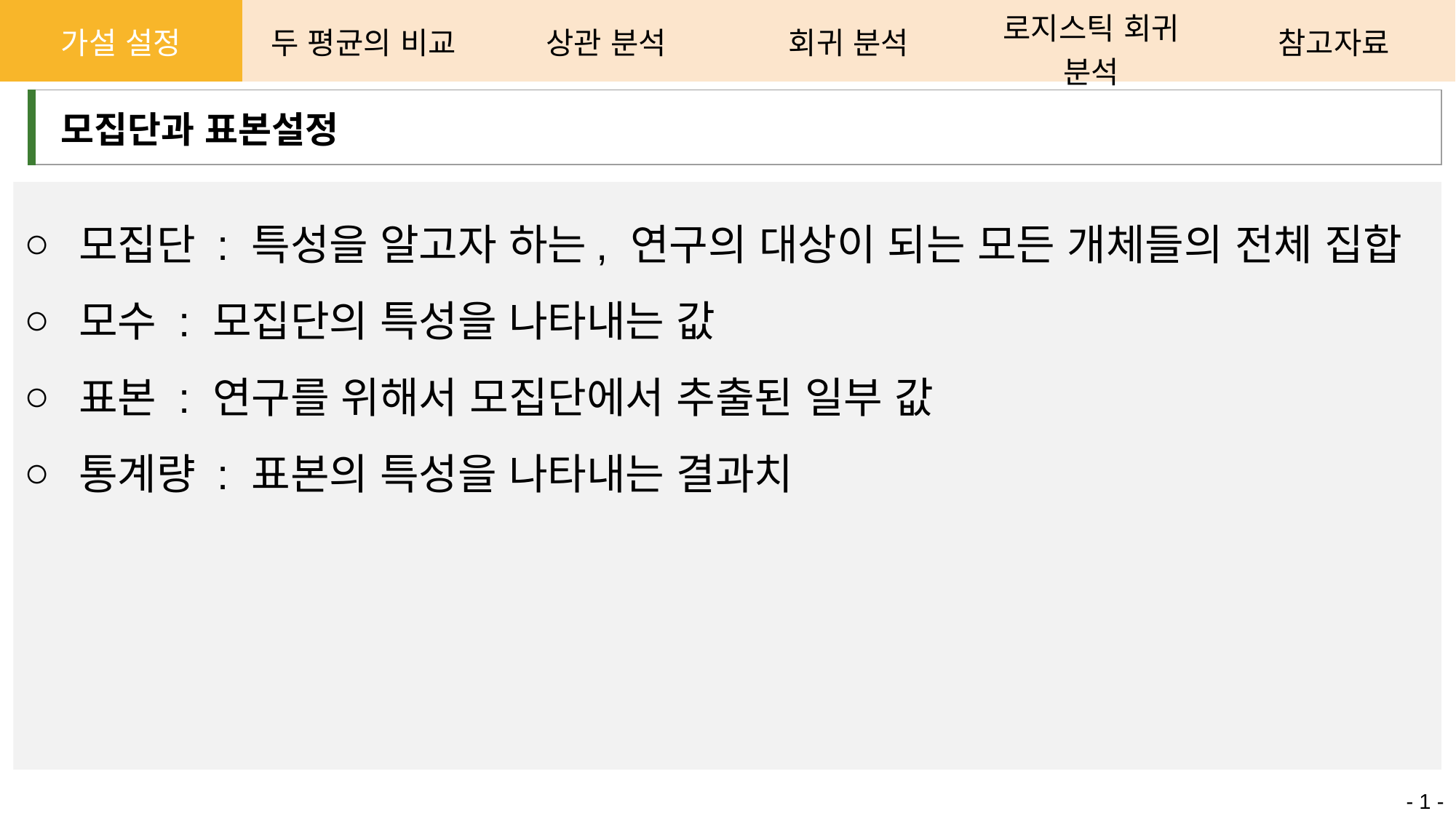

| 가설 설정 | 두 평균의 비교 | 상관 분석 | 회귀 분석 | 로지스틱 회귀 분석 | 참고자료 |
| --- | --- | --- | --- | --- | --- |
| 모집단과 표본설정 |
| --- |
모집단 : 특성을 알고자 하는, 연구의 대상이 되는 모든 개체들의 전체 집합
모수 : 모집단의 특성을 나타내는 값
표본 : 연구를 위해서 모집단에서 추출된 일부 값
통계량 : 표본의 특성을 나타내는 결과치
- 1 -